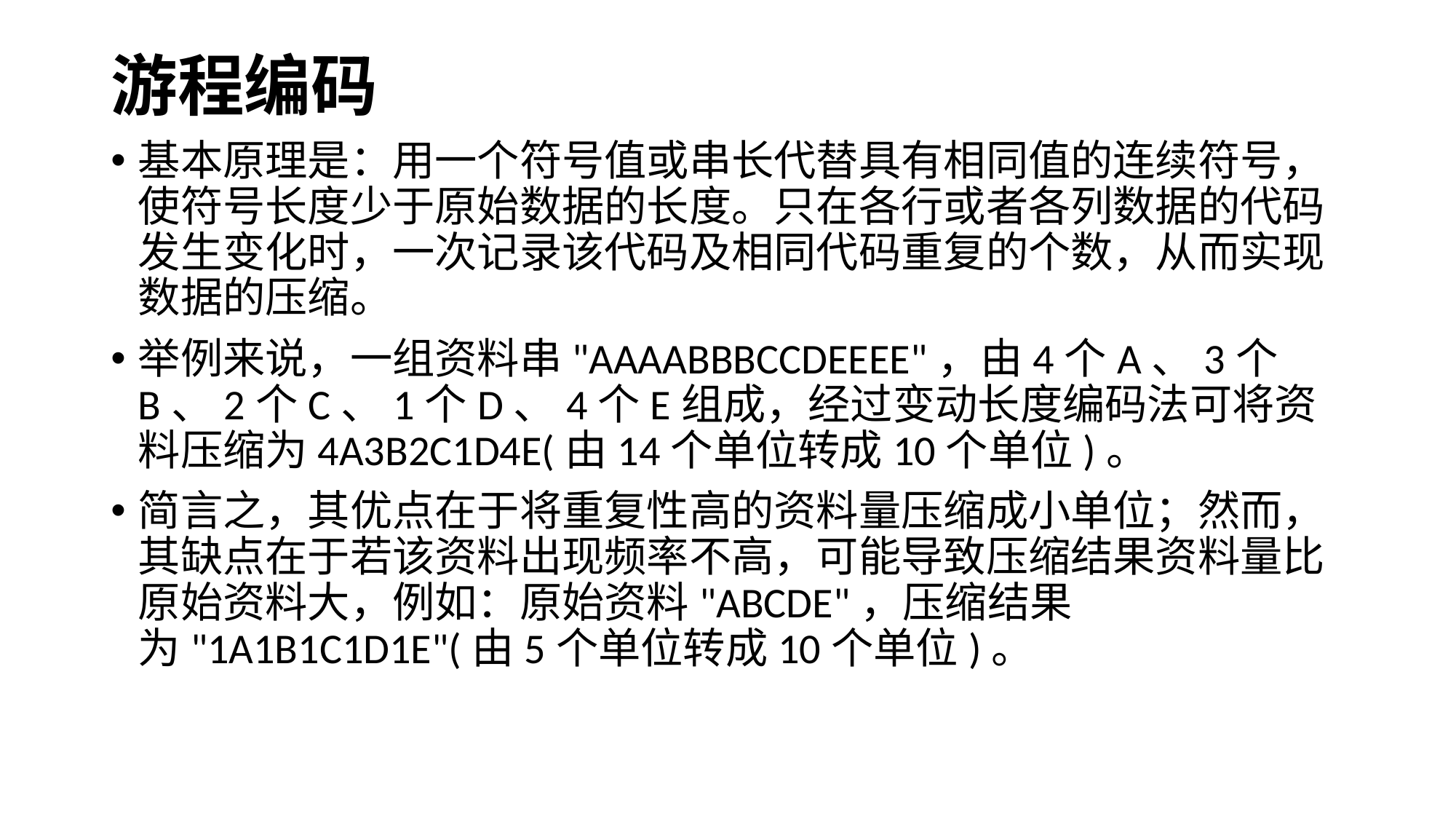

# 游程编码
基本原理是：用一个符号值或串长代替具有相同值的连续符号，使符号长度少于原始数据的长度。只在各行或者各列数据的代码发生变化时，一次记录该代码及相同代码重复的个数，从而实现数据的压缩。
举例来说，一组资料串"AAAABBBCCDEEEE"，由4个A、3个B、2个C、1个D、4个E组成，经过变动长度编码法可将资料压缩为4A3B2C1D4E(由14个单位转成10个单位)。
简言之，其优点在于将重复性高的资料量压缩成小单位；然而，其缺点在于若该资料出现频率不高，可能导致压缩结果资料量比原始资料大，例如：原始资料"ABCDE"，压缩结果为"1A1B1C1D1E"(由5个单位转成10个单位)。